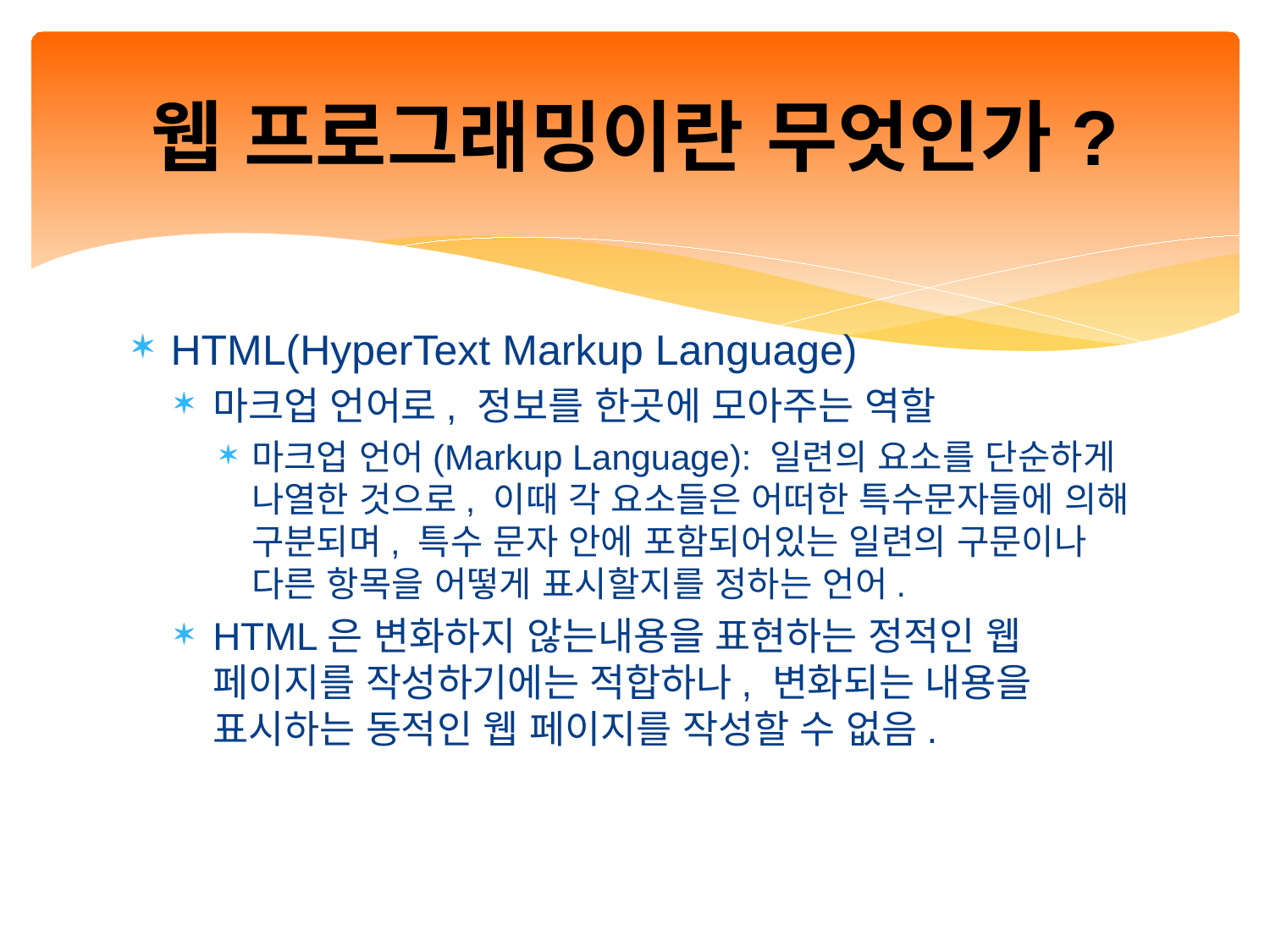

# 웹 프로그래밍이란 무엇인가?
HTML(HyperText Markup Language)
마크업 언어로, 정보를 한곳에 모아주는 역할
마크업 언어(Markup Language): 일련의 요소를 단순하게 나열한 것으로, 이때 각 요소들은 어떠한 특수문자들에 의해 구분되며, 특수 문자 안에 포함되어있는 일련의 구문이나 다른 항목을 어떻게 표시할지를 정하는 언어.
HTML은 변화하지 않는내용을 표현하는 정적인 웹 페이지를 작성하기에는 적합하나, 변화되는 내용을 표시하는 동적인 웹 페이지를 작성할 수 없음.